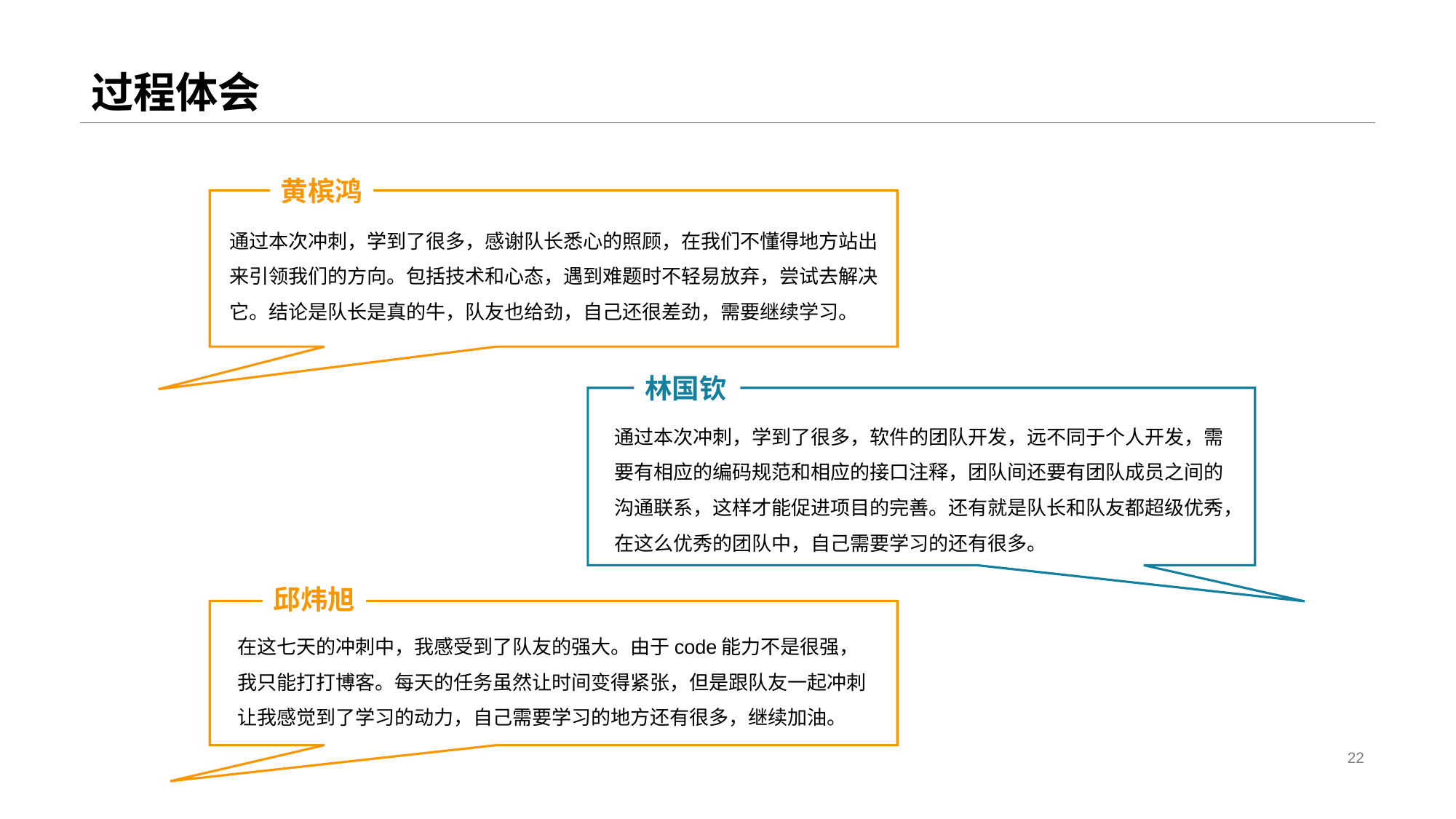

# 过程体会
黄槟鸿

通过本次冲刺，学到了很多，感谢队长悉心的照顾，在我们不懂得地方站出来引领我们的方向。包括技术和心态，遇到难题时不轻易放弃，尝试去解决它。结论是队长是真的牛，队友也给劲，自己还很差劲，需要继续学习。
林国钦

通过本次冲刺，学到了很多，软件的团队开发，远不同于个人开发，需要有相应的编码规范和相应的接口注释，团队间还要有团队成员之间的沟通联系，这样才能促进项目的完善。还有就是队长和队友都超级优秀，在这么优秀的团队中，自己需要学习的还有很多。
邱炜旭

在这七天的冲刺中，我感受到了队友的强大。由于code能力不是很强，我只能打打博客。每天的任务虽然让时间变得紧张，但是跟队友一起冲刺让我感觉到了学习的动力，自己需要学习的地方还有很多，继续加油。
22